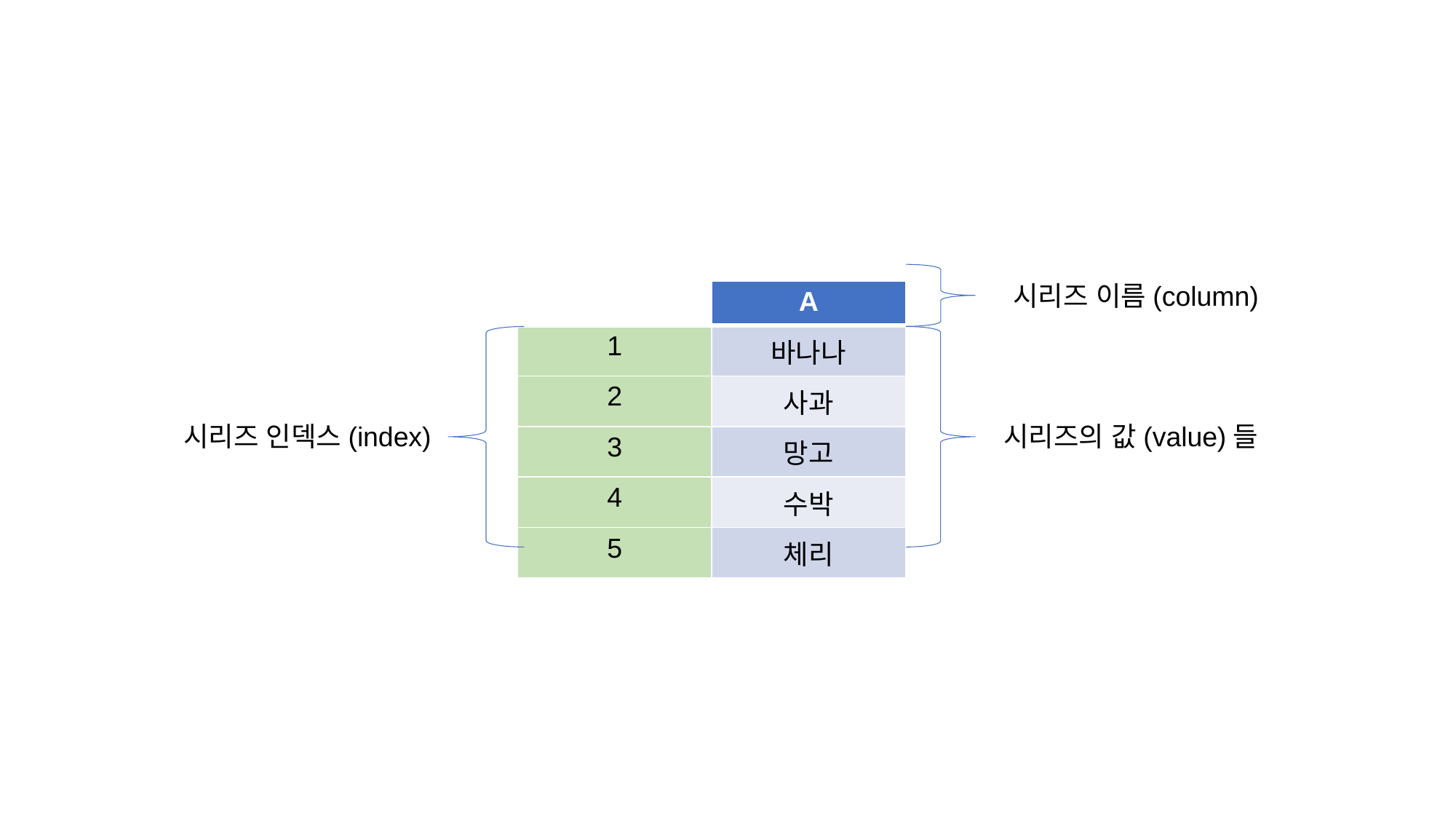

시리즈 이름(column)
|  | A |
| --- | --- |
| 1 | 바나나 |
| 2 | 사과 |
| 3 | 망고 |
| 4 | 수박 |
| 5 | 체리 |

시리즈 인덱스(index)
시리즈의 값(value)들